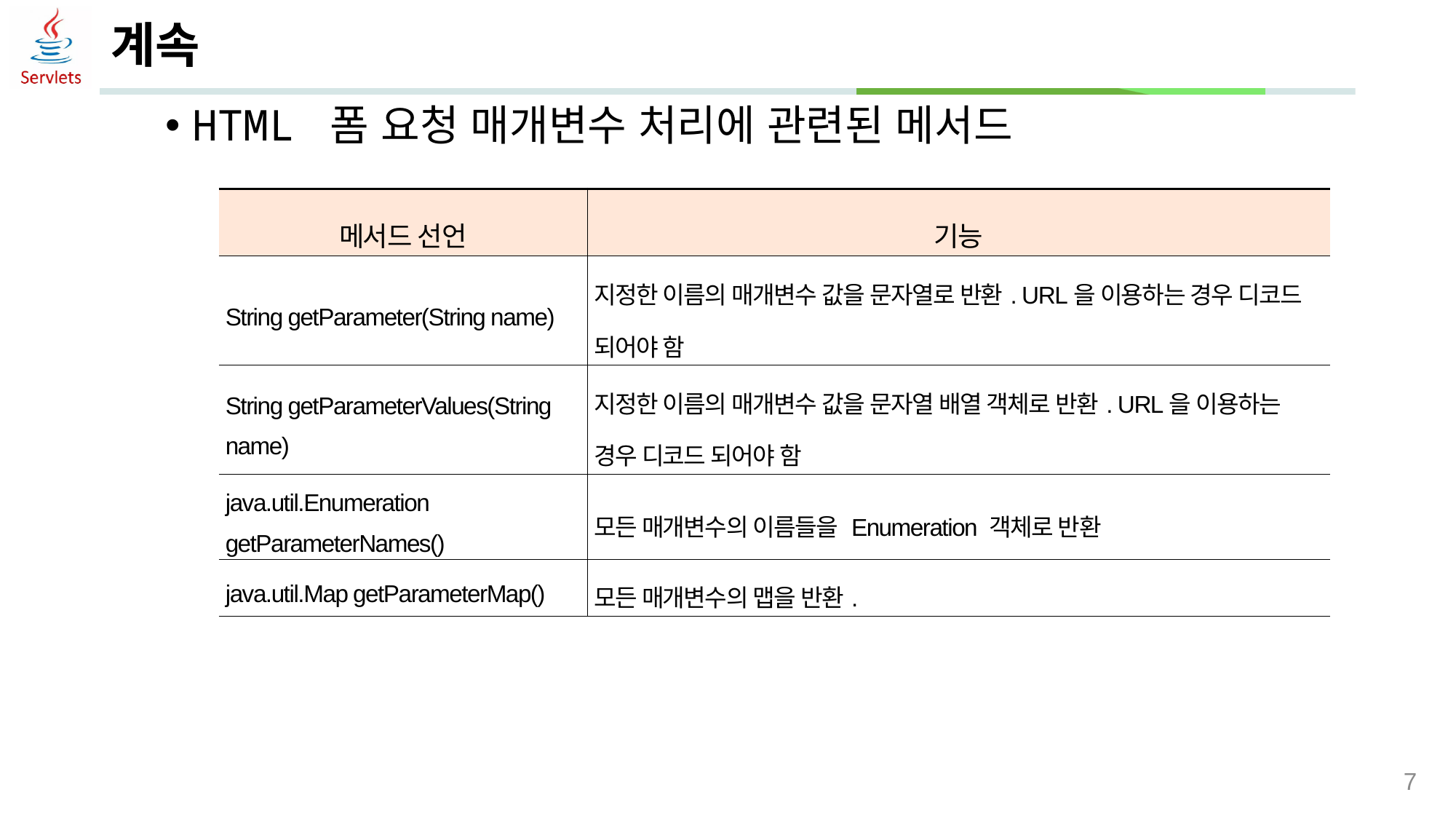

# 계속
HTML 폼 요청 매개변수 처리에 관련된 메서드

| 메서드 선언 | 기능 |
| --- | --- |
| String getParameter(String name) | 지정한 이름의 매개변수 값을 문자열로 반환. URL을 이용하는 경우 디코드 되어야 함 |
| String getParameterValues(String name) | 지정한 이름의 매개변수 값을 문자열 배열 객체로 반환. URL을 이용하는 경우 디코드 되어야 함 |
| java.util.Enumeration getParameterNames() | 모든 매개변수의 이름들을 Enumeration 객체로 반환 |
| java.util.Map getParameterMap() | 모든 매개변수의 맵을 반환. |
7